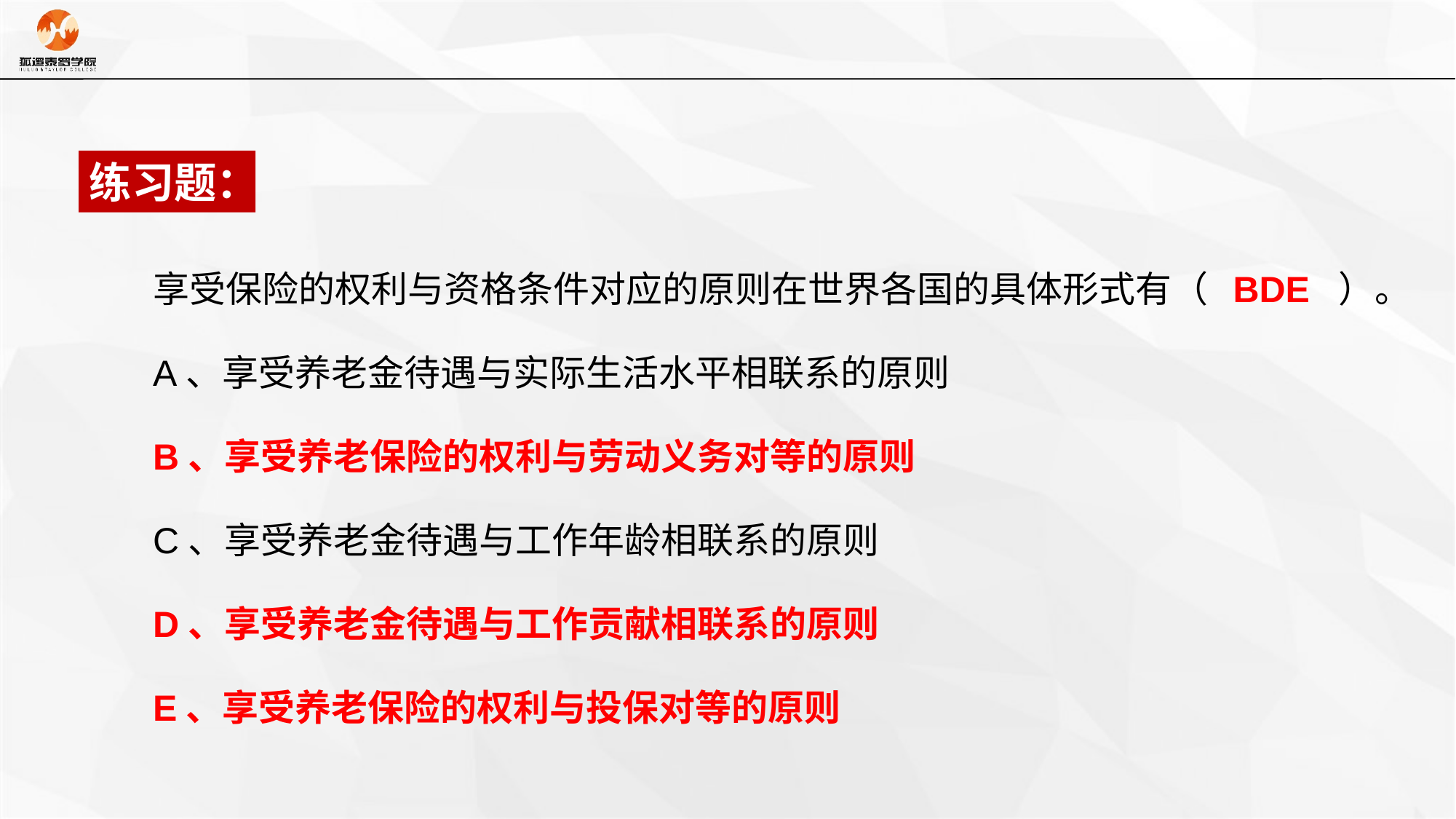

练习题：
享受保险的权利与资格条件对应的原则在世界各国的具体形式有（  BDE  ）。
A、享受养老金待遇与实际生活水平相联系的原则
B、享受养老保险的权利与劳动义务对等的原则
C、享受养老金待遇与工作年龄相联系的原则
D、享受养老金待遇与工作贡献相联系的原则
E、享受养老保险的权利与投保对等的原则